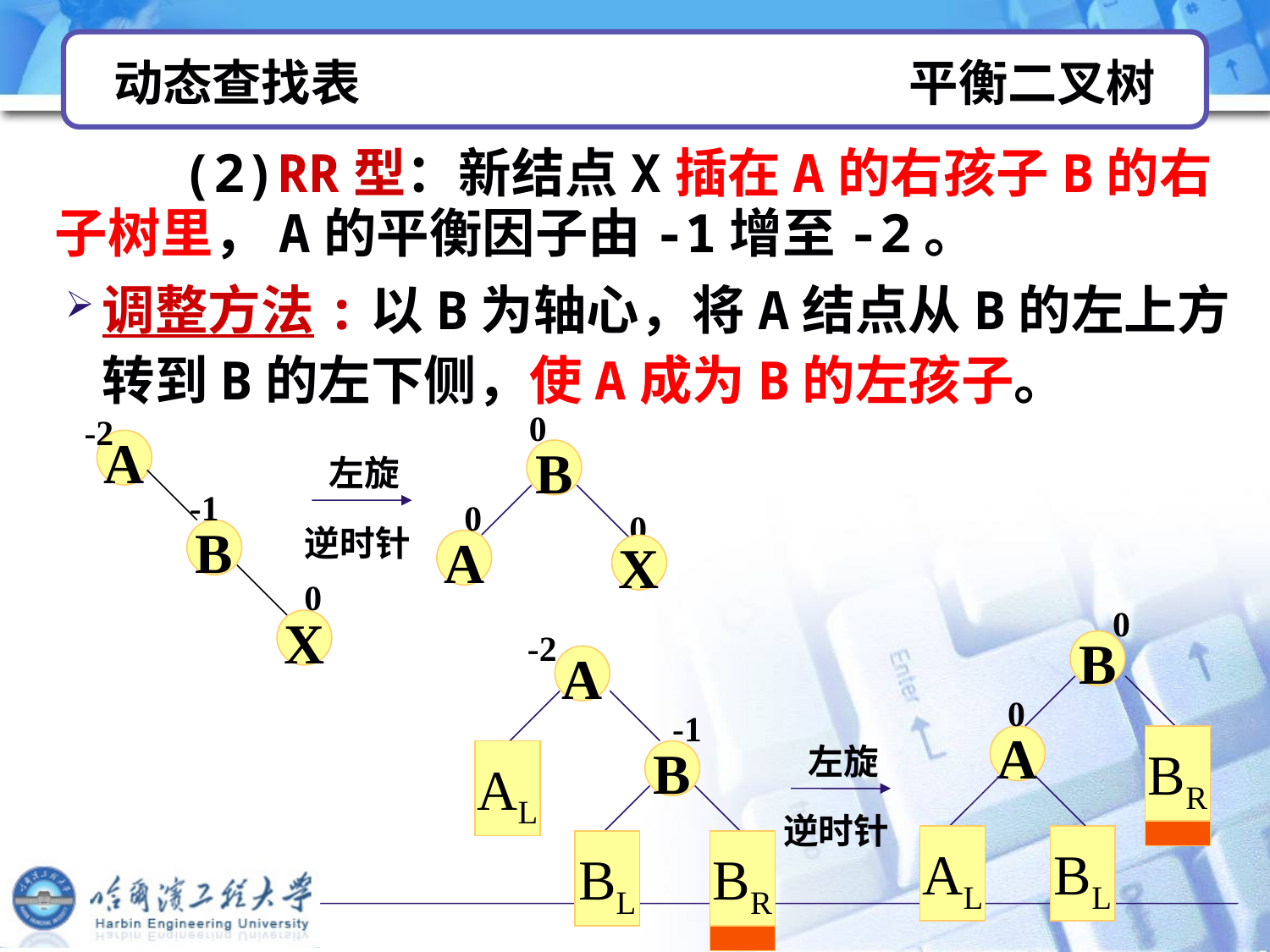

# 动态查找表                                                 平衡二叉树
    (2)RR型：新结点X插在A的右孩子B的右子树里，A的平衡因子由-1增至-2。
调整方法:以B为轴心，将A结点从B的左上方转到B的左下侧，使A成为B的左孩子。
0
B
0

0
A
X
-2
A

-1
B

0
X
左旋

逆时针
0
B

0
A
BR

AL
BL
-2
A

-1
AL
B

BL
BR

左旋

逆时针